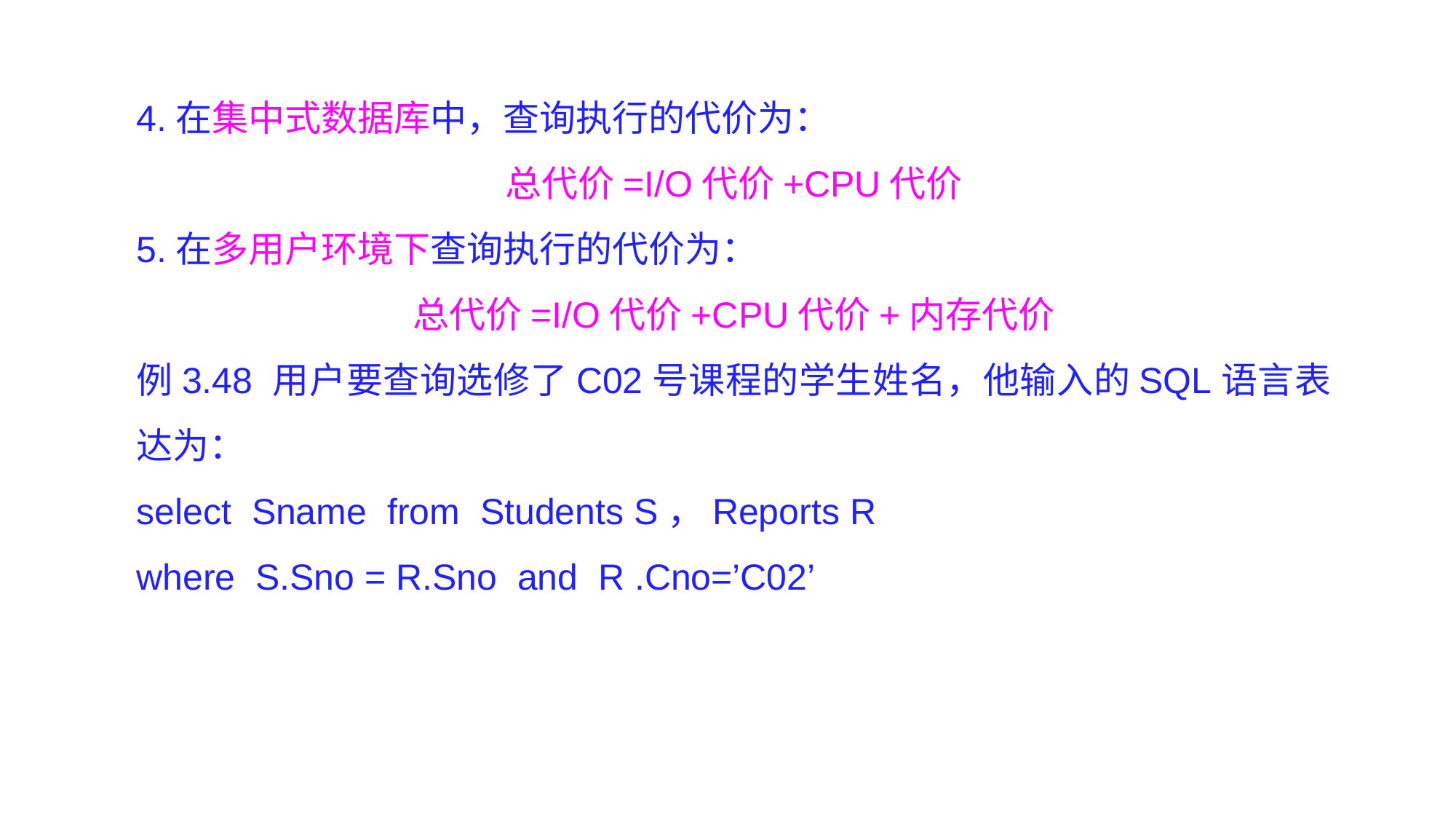

4.在集中式数据库中，查询执行的代价为：
总代价=I/O代价+CPU代价
5.在多用户环境下查询执行的代价为：
总代价=I/O代价+CPU代价+内存代价
例3.48 用户要查询选修了C02号课程的学生姓名，他输入的SQL语言表达为：
select  Sname  from  Students S，Reports R
where  S.Sno = R.Sno  and  R .Cno=’C02’